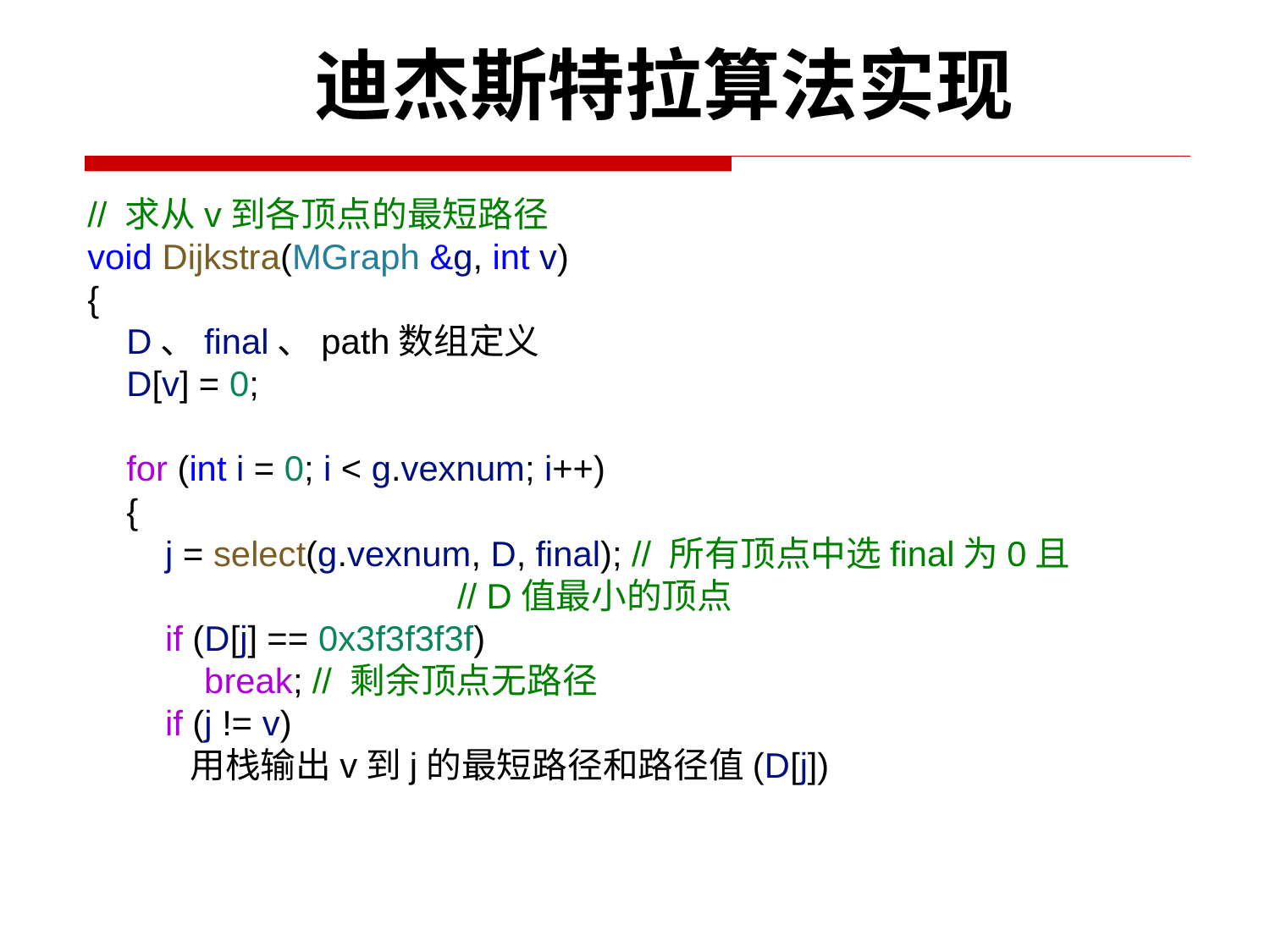

迪杰斯特拉算法实现
// 求从v到各顶点的最短路径
void Dijkstra(MGraph &g, int v)
{
    D、final、path数组定义
    D[v] = 0;
    for (int i = 0; i < g.vexnum; i++)
    {
        j = select(g.vexnum, D, final); // 所有顶点中选final为0且
                                      // D值最小的顶点
        if (D[j] == 0x3f3f3f3f)
            break; // 剩余顶点无路径
        if (j != v)
            用栈输出v到j的最短路径和路径值(D[j])